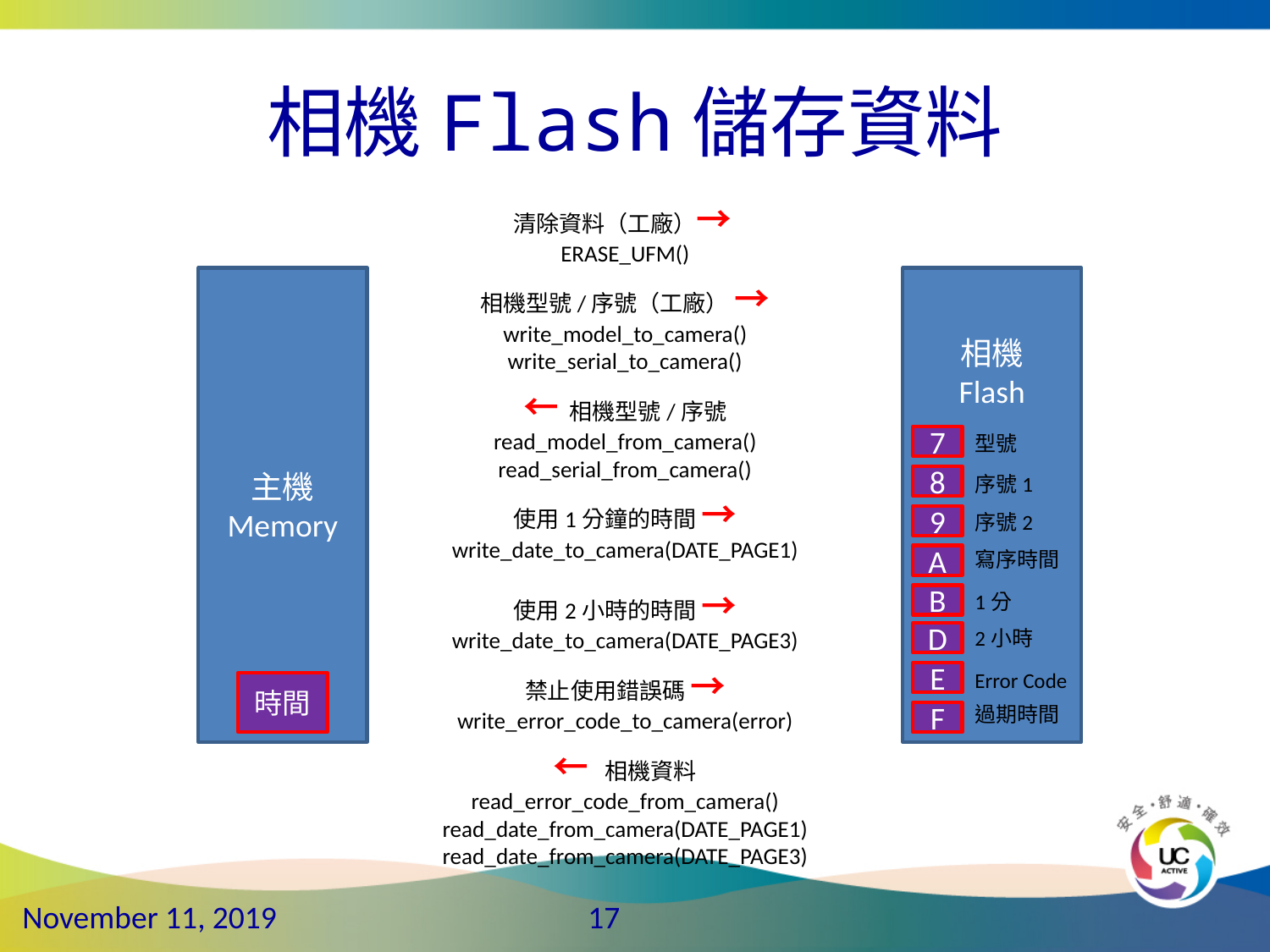

# 相機Flash儲存資料
清除資料（工廠）→
ERASE_UFM()

相機型號/序號（工廠） →
write_model_to_camera()
write_serial_to_camera()

← 相機型號/序號
read_model_from_camera()
read_serial_from_camera()

使用1分鐘的時間 →
write_date_to_camera(DATE_PAGE1)

使用2小時的時間 →
write_date_to_camera(DATE_PAGE3)

禁止使用錯誤碼 →
write_error_code_to_camera(error)

←  相機資料
read_error_code_from_camera()
read_date_from_camera(DATE_PAGE1)
read_date_from_camera(DATE_PAGE3)
主機
Memory
相機
Flash

型號

序號1

序號2

寫序時間

1分

2小時

Error Code

過期時間
7
8
9
A
B
D
E
時間
F